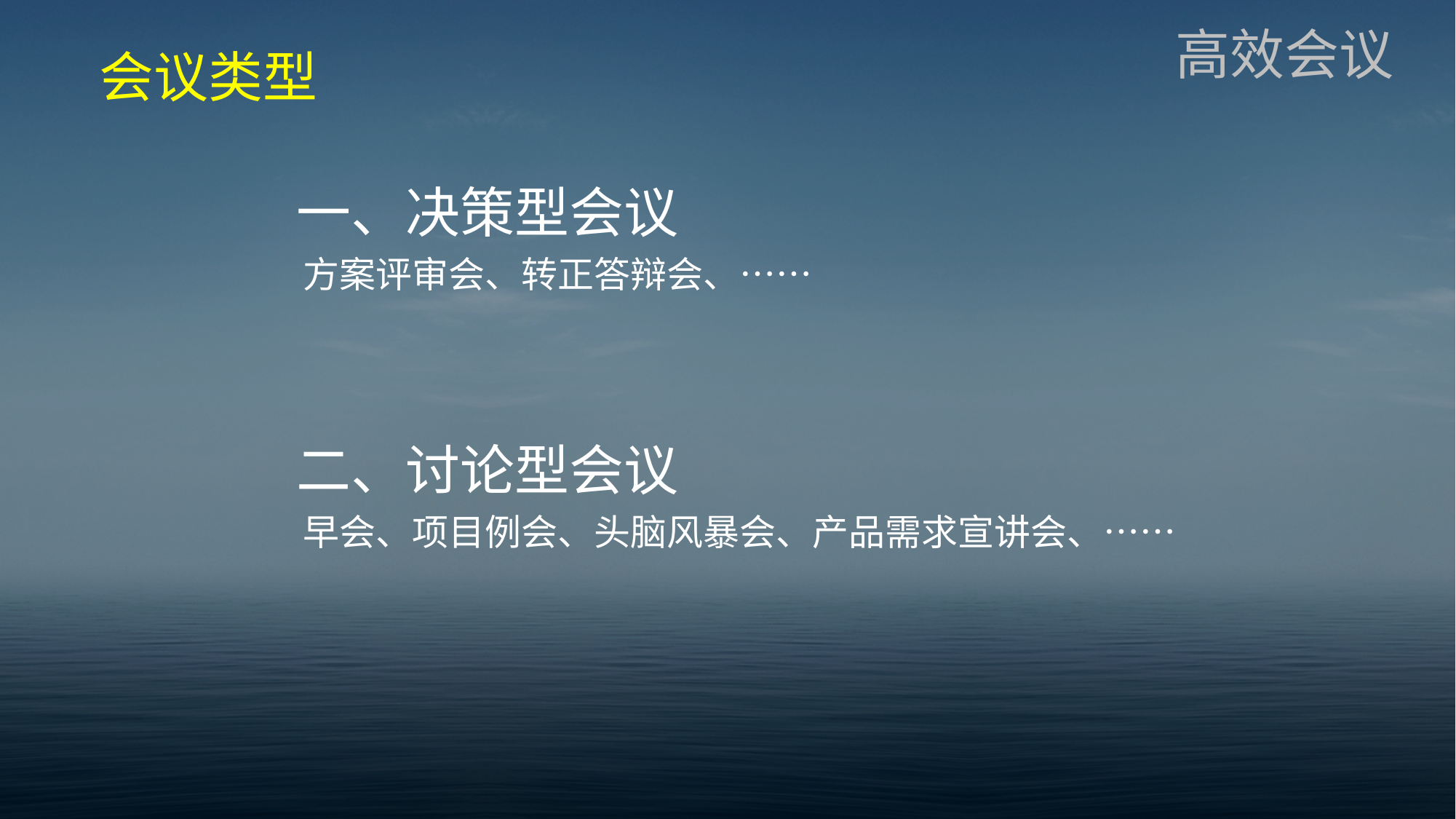

高效会议
会议类型
一、决策型会议
方案评审会、转正答辩会、……
二、讨论型会议
早会、项目例会、头脑风暴会、产品需求宣讲会、……